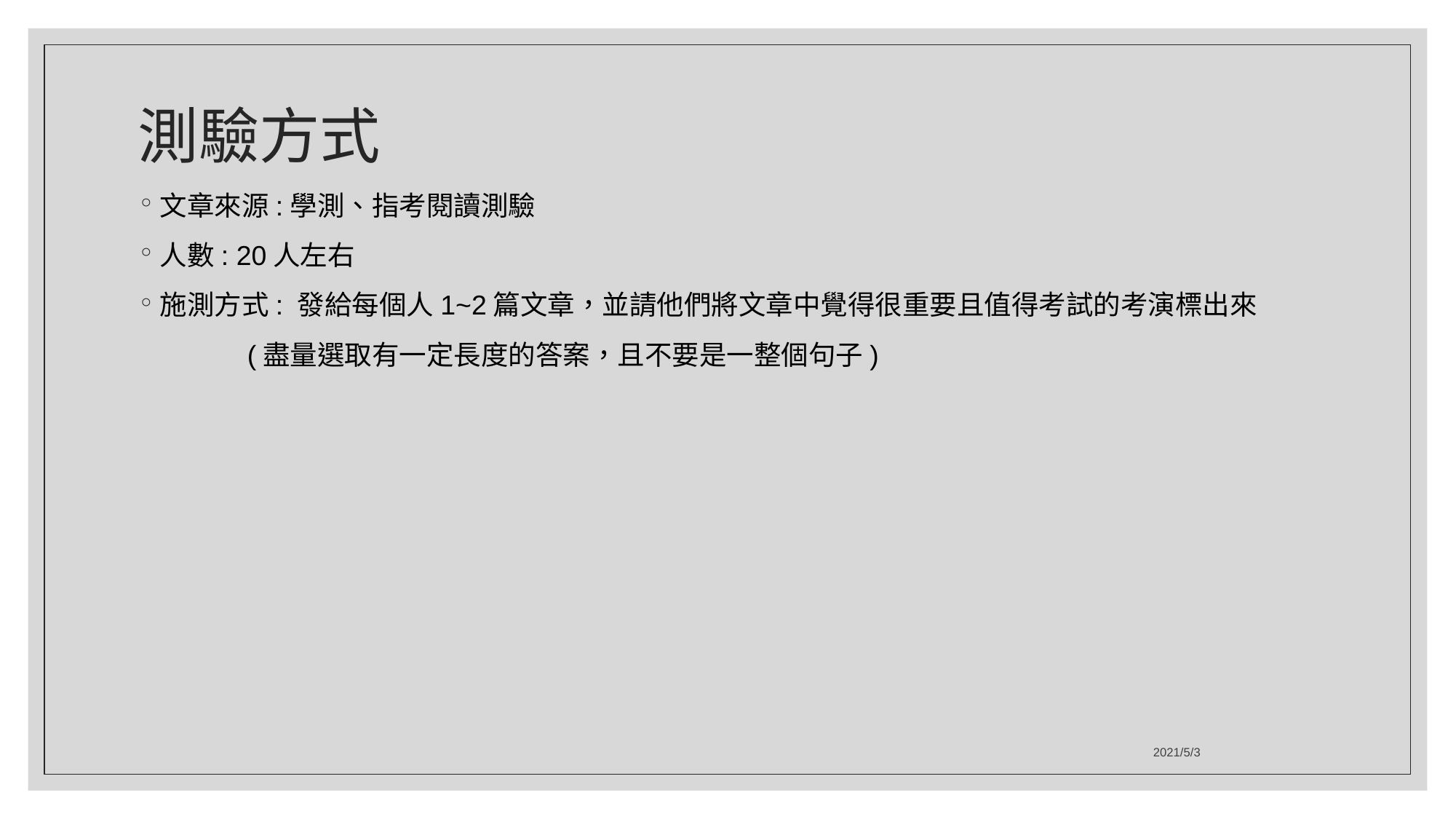

# 測驗方式
文章來源:學測、指考閱讀測驗
人數: 20人左右
施測方式: 發給每個人1~2篇文章，並請他們將文章中覺得很重要且值得考試的考演標出來
	(盡量選取有一定長度的答案，且不要是一整個句子)

2021/5/3